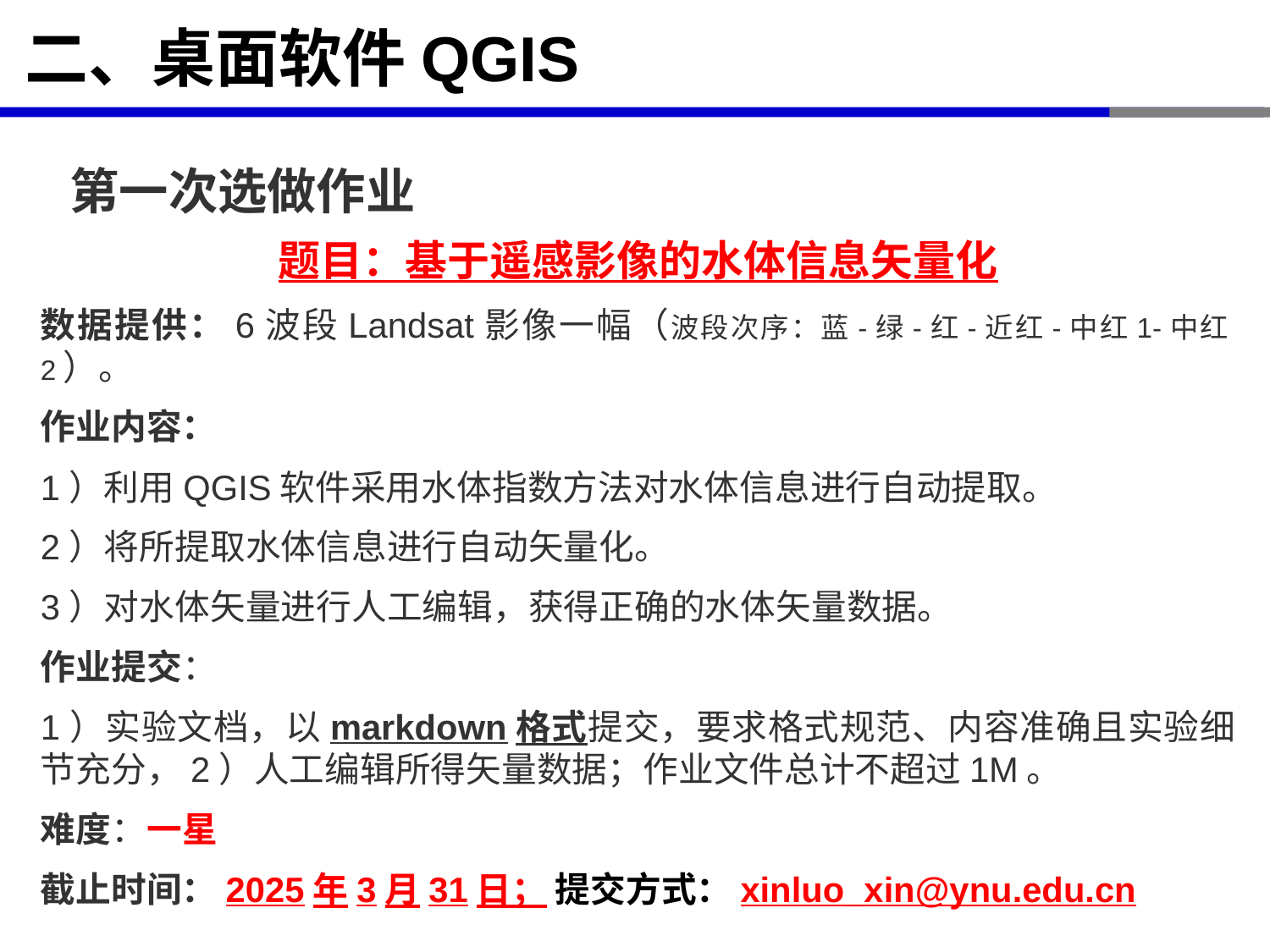

# 二、桌面软件QGIS
第一次选做作业
题目：基于遥感影像的水体信息矢量化
数据提供：6波段Landsat影像一幅（波段次序：蓝-绿-红-近红-中红1-中红2）。
作业内容：
1）利用QGIS软件采用水体指数方法对水体信息进行自动提取。
2）将所提取水体信息进行自动矢量化。
3）对水体矢量进行人工编辑，获得正确的水体矢量数据。
作业提交：
1）实验文档，以markdown格式提交，要求格式规范、内容准确且实验细节充分，2）人工编辑所得矢量数据；作业文件总计不超过1M。
难度：一星
截止时间：2025年3月31日； 提交方式：xinluo_xin@ynu.edu.cn